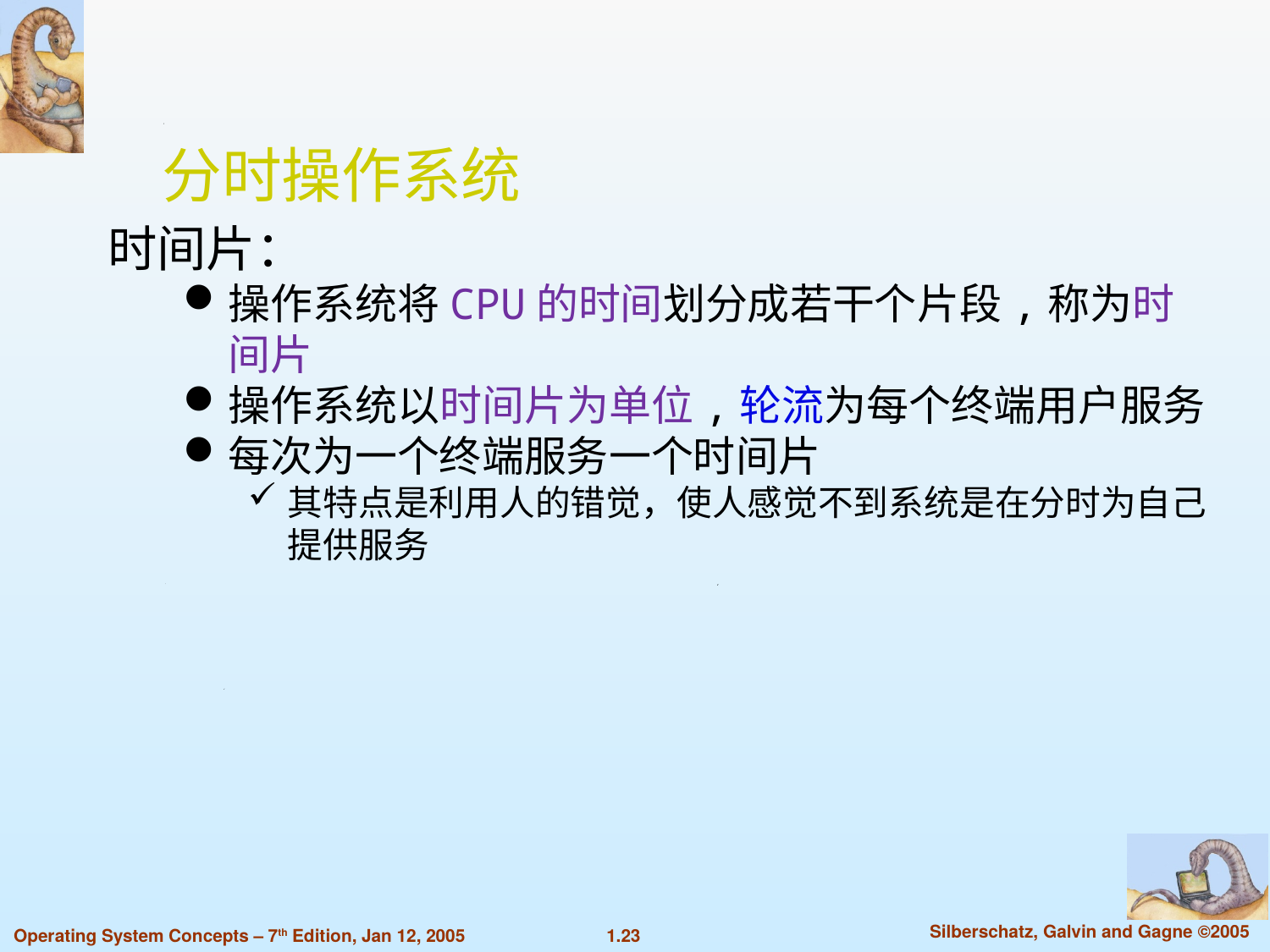

分时操作系统
时间片：
操作系统将CPU的时间划分成若干个片段,称为时间片
操作系统以时间片为单位,轮流为每个终端用户服务
每次为一个终端服务一个时间片
其特点是利用人的错觉，使人感觉不到系统是在分时为自己提供服务